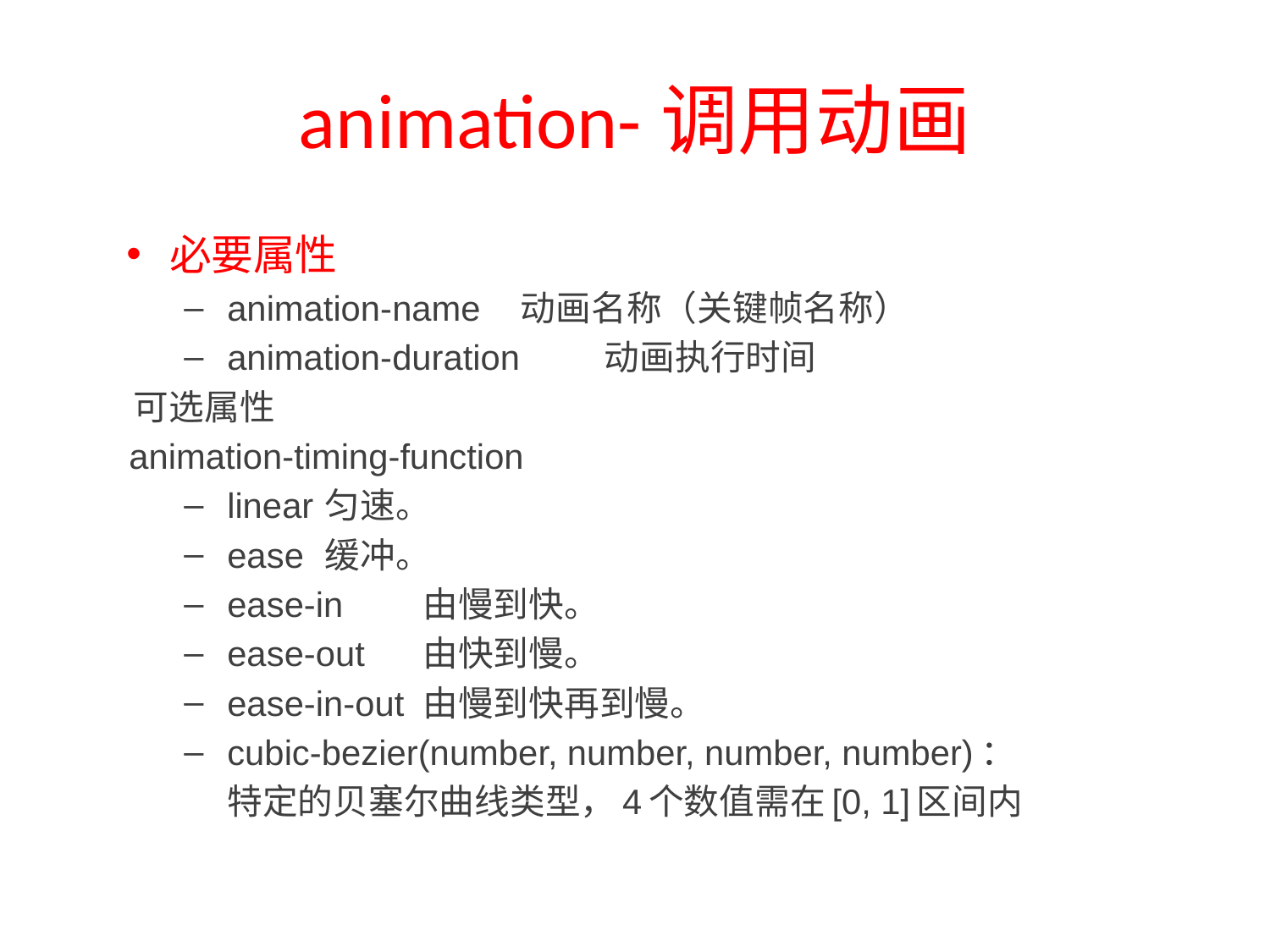

# animation-调用动画
必要属性
animation-name		动画名称（关键帧名称）
animation-duration        动画执行时间
		 可选属性
			 animation-timing-function
linear	匀速。
ease		缓冲。
ease-in	由慢到快。
ease-out	由快到慢。
ease-in-out	由慢到快再到慢。
cubic-bezier(number, number, number, number)：
	特定的贝塞尔曲线类型，4个数值需在[0, 1]区间内